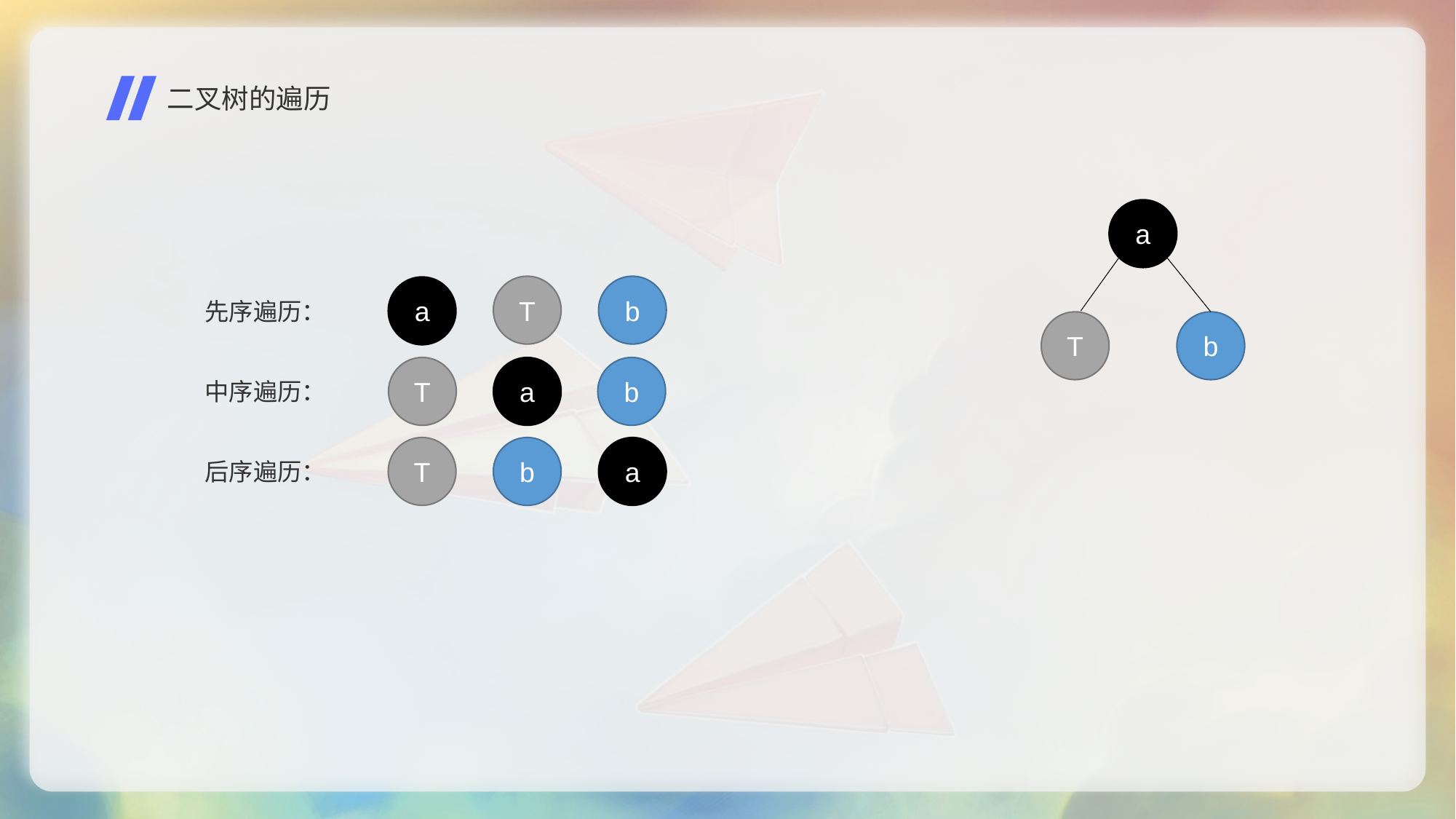

二叉树的遍历
a
T
b
a
先序遍历：
T
b
b
T
a
中序遍历：
T
b
a
后序遍历：